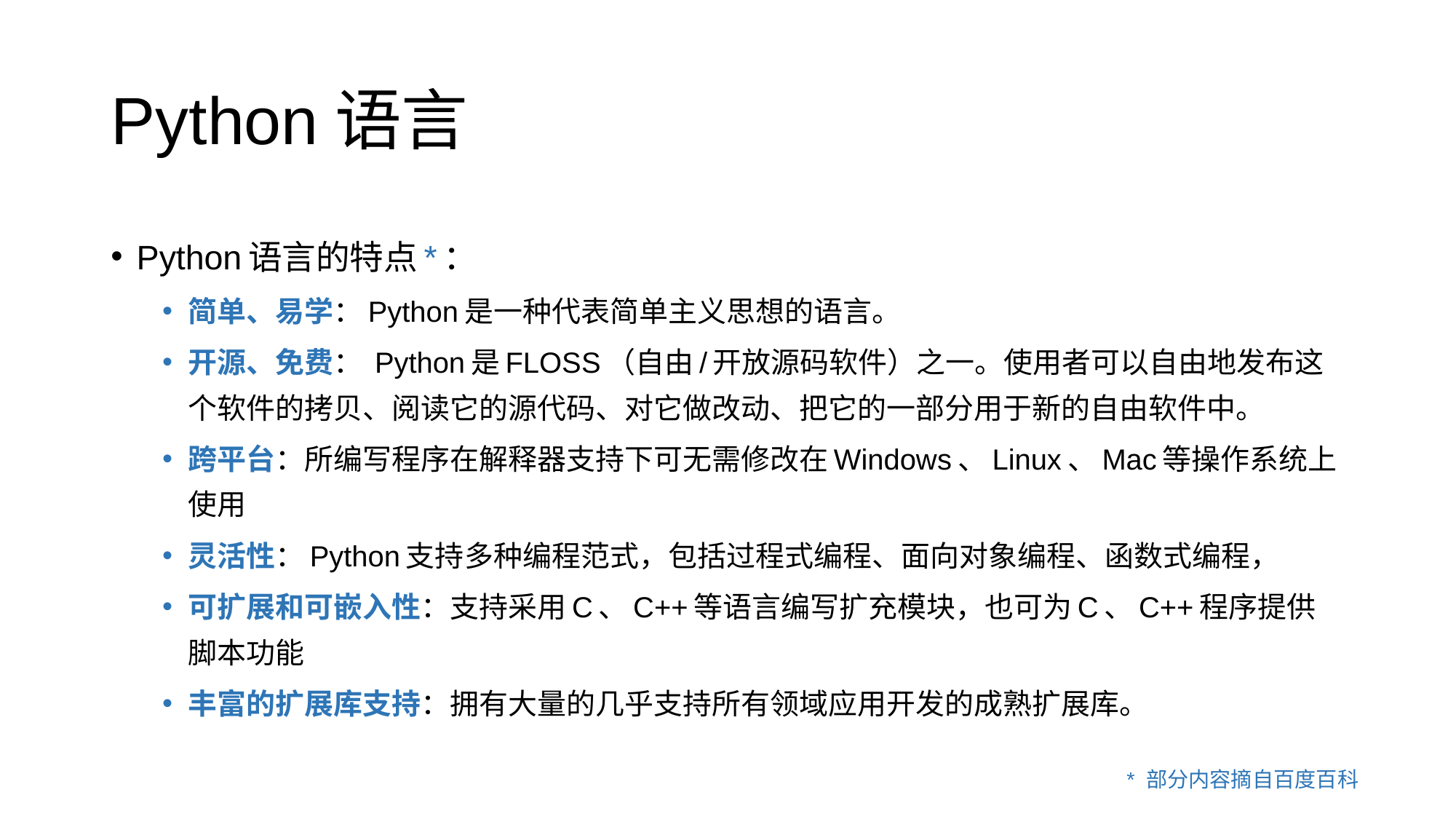

# Python语言
Python语言的特点*：
简单、易学：Python是一种代表简单主义思想的语言。
开源、免费： Python是FLOSS（自由/开放源码软件）之一。使用者可以自由地发布这个软件的拷贝、阅读它的源代码、对它做改动、把它的一部分用于新的自由软件中。
跨平台：所编写程序在解释器支持下可无需修改在Windows、Linux、Mac等操作系统上使用
灵活性：Python支持多种编程范式，包括过程式编程、面向对象编程、函数式编程，
可扩展和可嵌入性：支持采用C、C++等语言编写扩充模块，也可为C、C++程序提供脚本功能
丰富的扩展库支持：拥有大量的几乎支持所有领域应用开发的成熟扩展库。
* 部分内容摘自百度百科